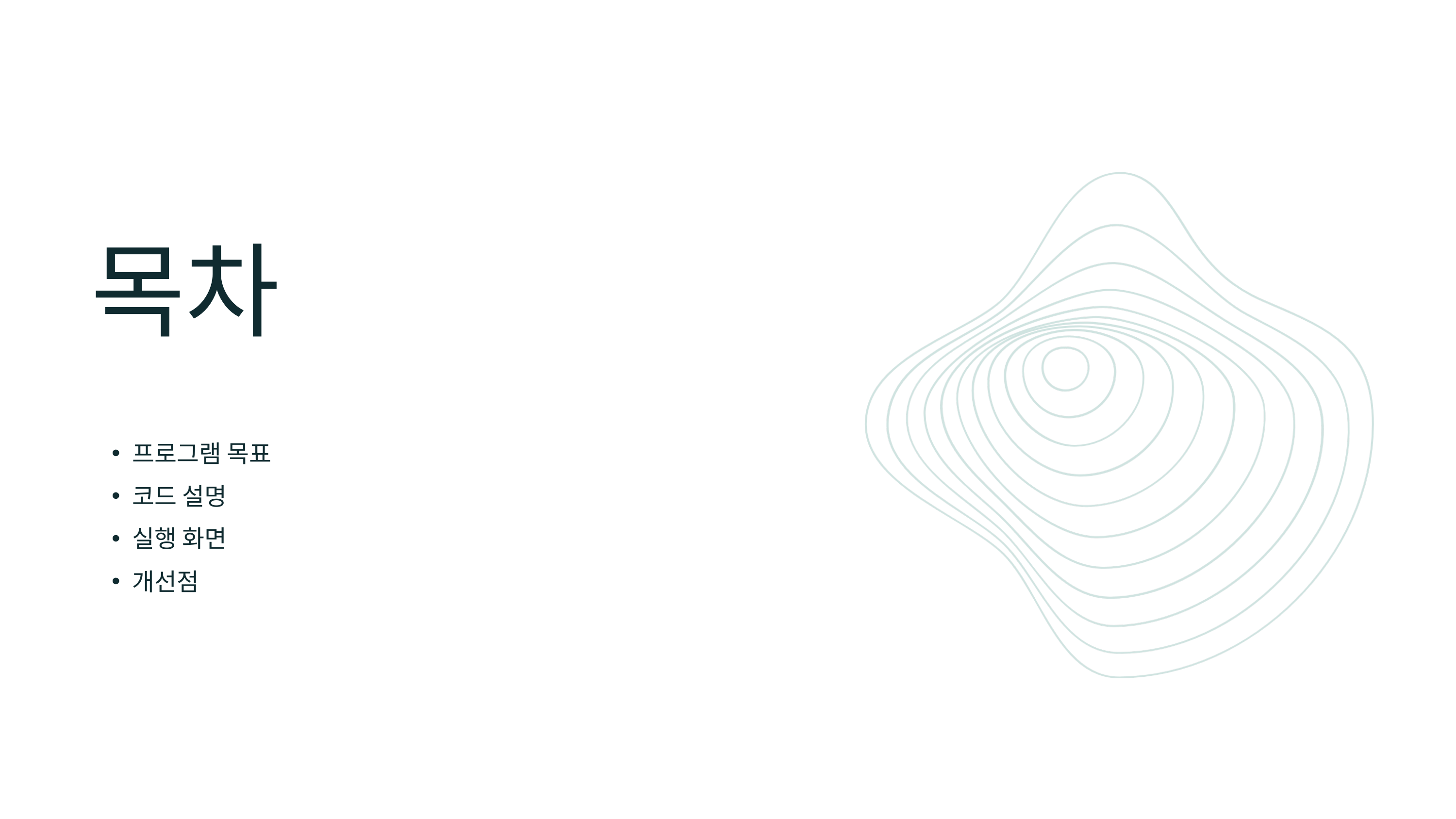

목차

프로그램 목표
코드 설명
실행 화면
개선점